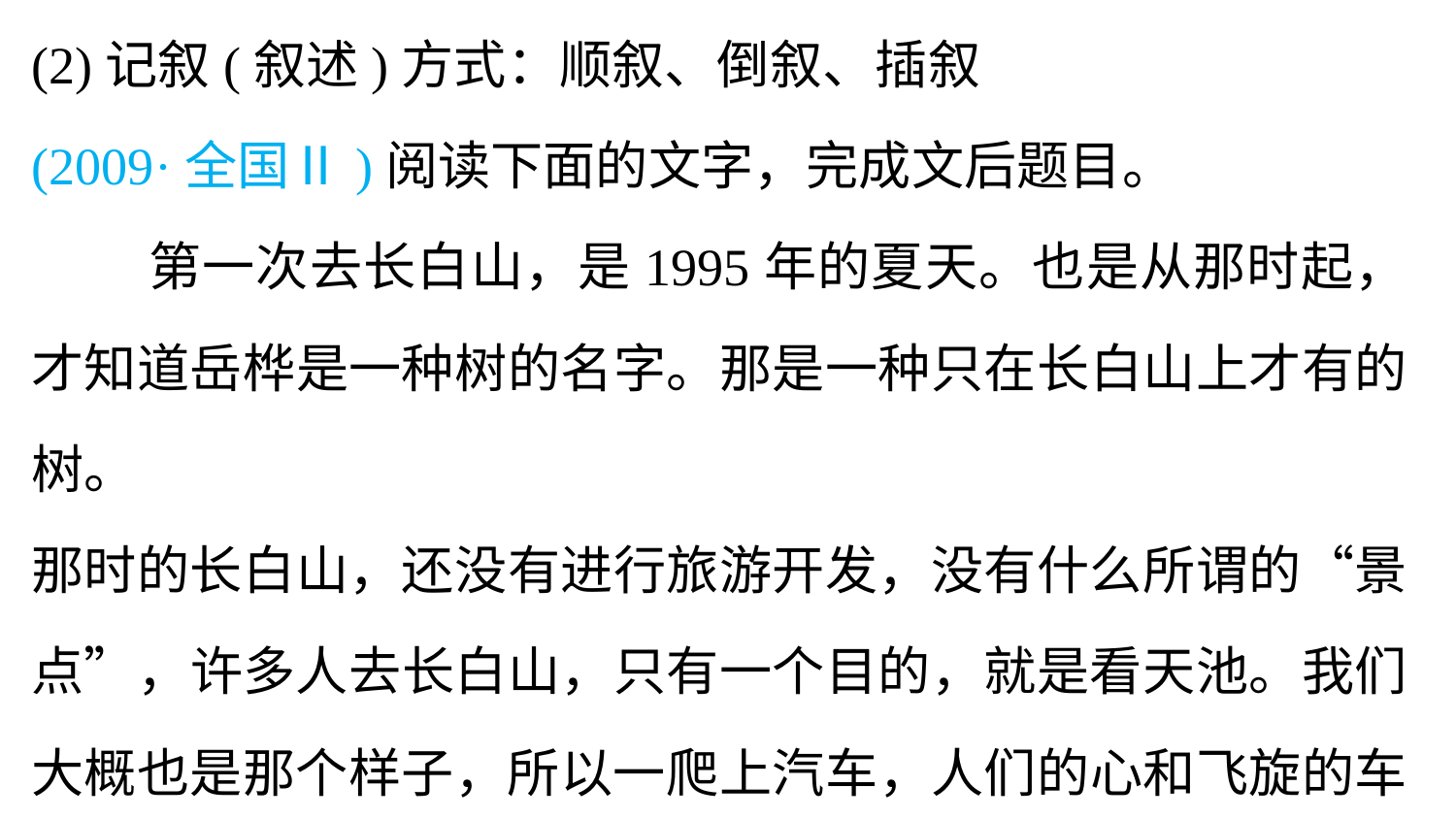

(2)记叙(叙述)方式：顺叙、倒叙、插叙
(2009·全国Ⅱ)阅读下面的文字，完成文后题目。
        第一次去长白山，是1995年的夏天。也是从那时起，才知道岳桦是一种树的名字。那是一种只在长白山上才有的树。
那时的长白山，还没有进行旅游开发，没有什么所谓的“景点”，许多人去长白山，只有一个目的，就是看天池。我们大概也是那个样子，所以一爬上汽车，人们的心和飞旋的车轮就达成高度的默契，一路盘旋而上，直奔峰顶。尽管一路